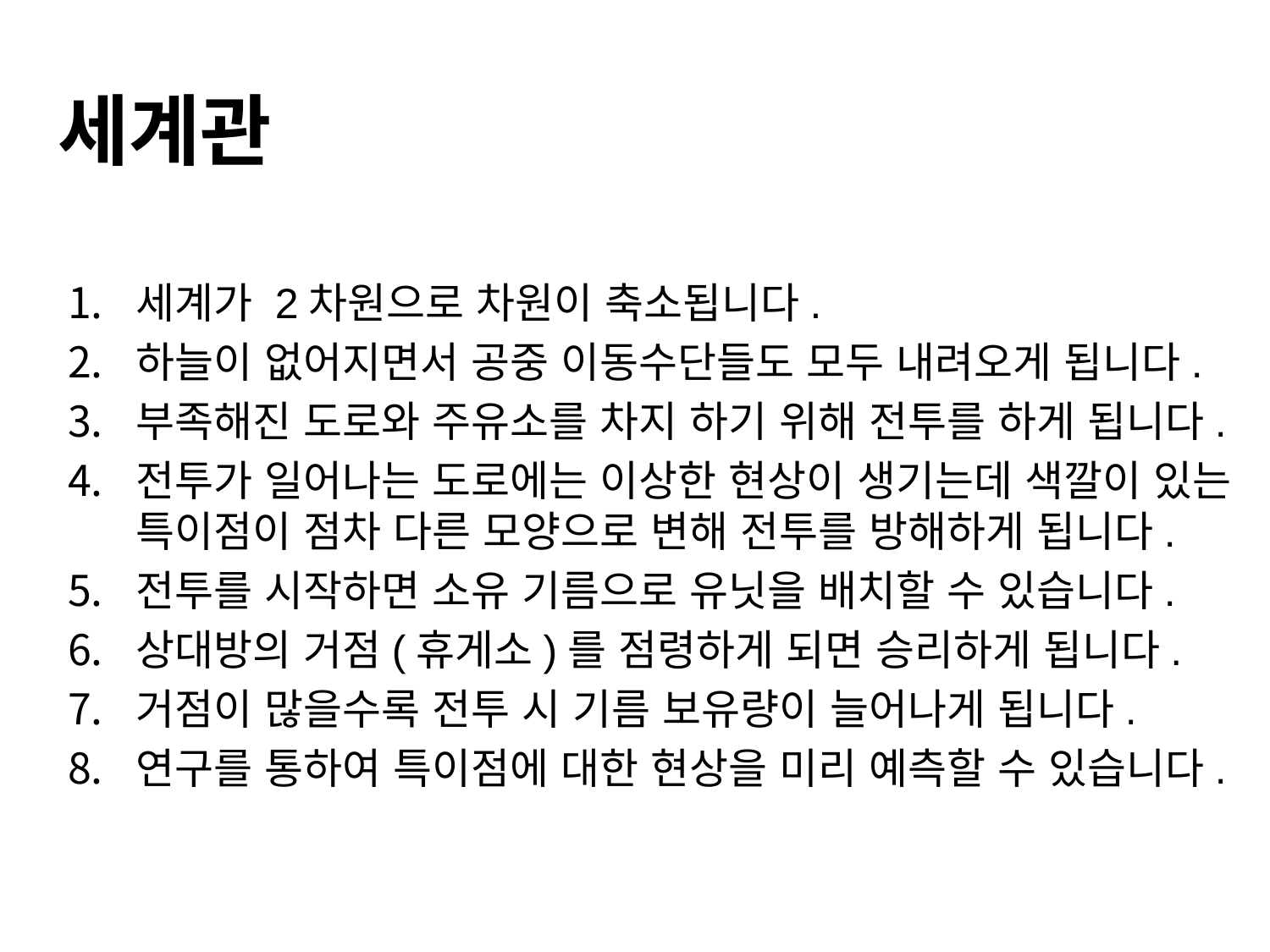

# 세계관

세계가 2차원으로 차원이 축소됩니다.
하늘이 없어지면서 공중 이동수단들도 모두 내려오게 됩니다.
부족해진 도로와 주유소를 차지 하기 위해 전투를 하게 됩니다.
전투가 일어나는 도로에는 이상한 현상이 생기는데 색깔이 있는 특이점이 점차 다른 모양으로 변해 전투를 방해하게 됩니다.
전투를 시작하면 소유 기름으로 유닛을 배치할 수 있습니다.
상대방의 거점(휴게소)를 점령하게 되면 승리하게 됩니다.
거점이 많을수록 전투 시 기름 보유량이 늘어나게 됩니다.
연구를 통하여 특이점에 대한 현상을 미리 예측할 수 있습니다.